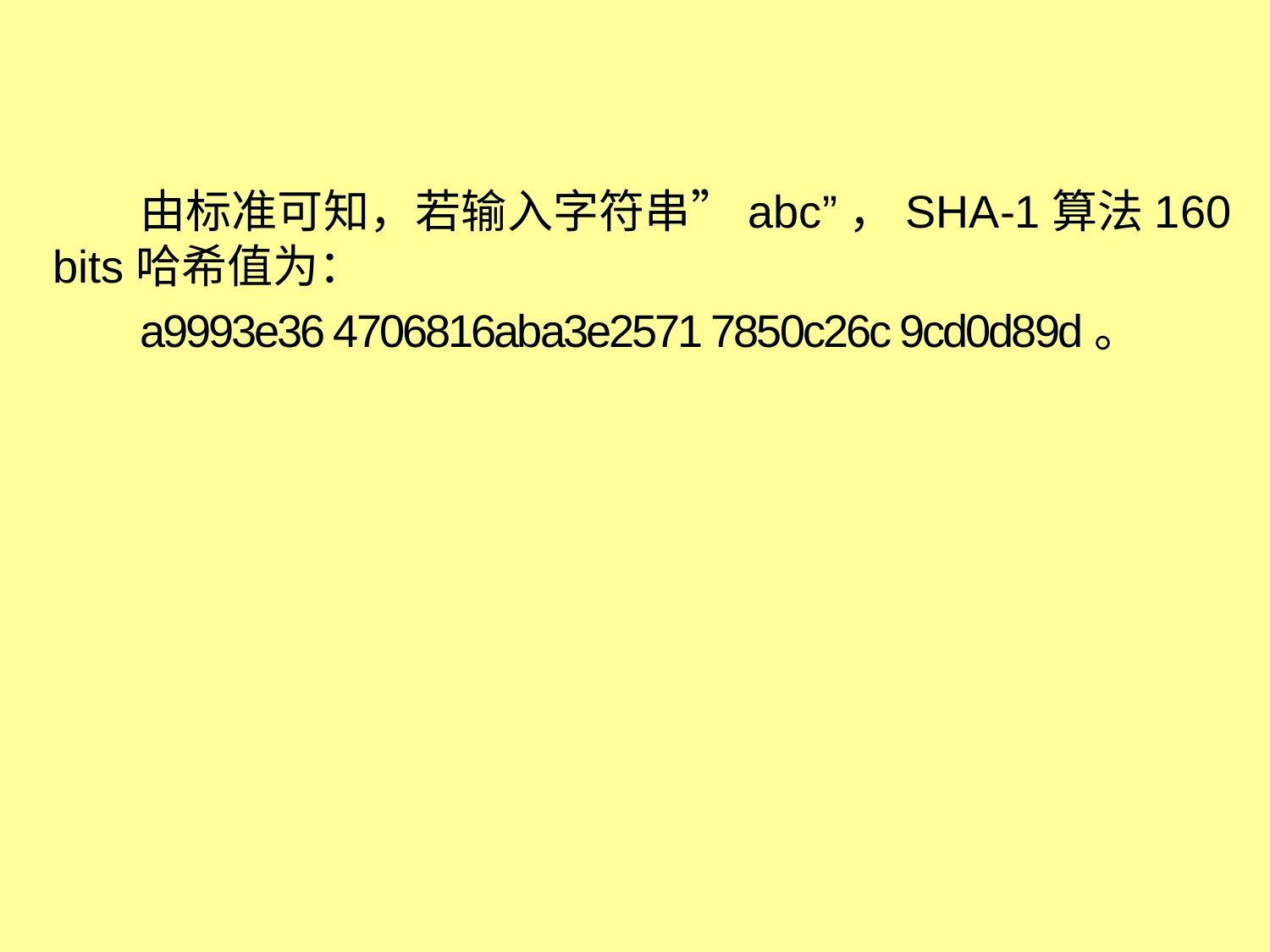

#
由标准可知，若输入字符串”abc”，SHA-1算法160 bits哈希值为：
a9993e36 4706816aba3e2571 7850c26c 9cd0d89d。